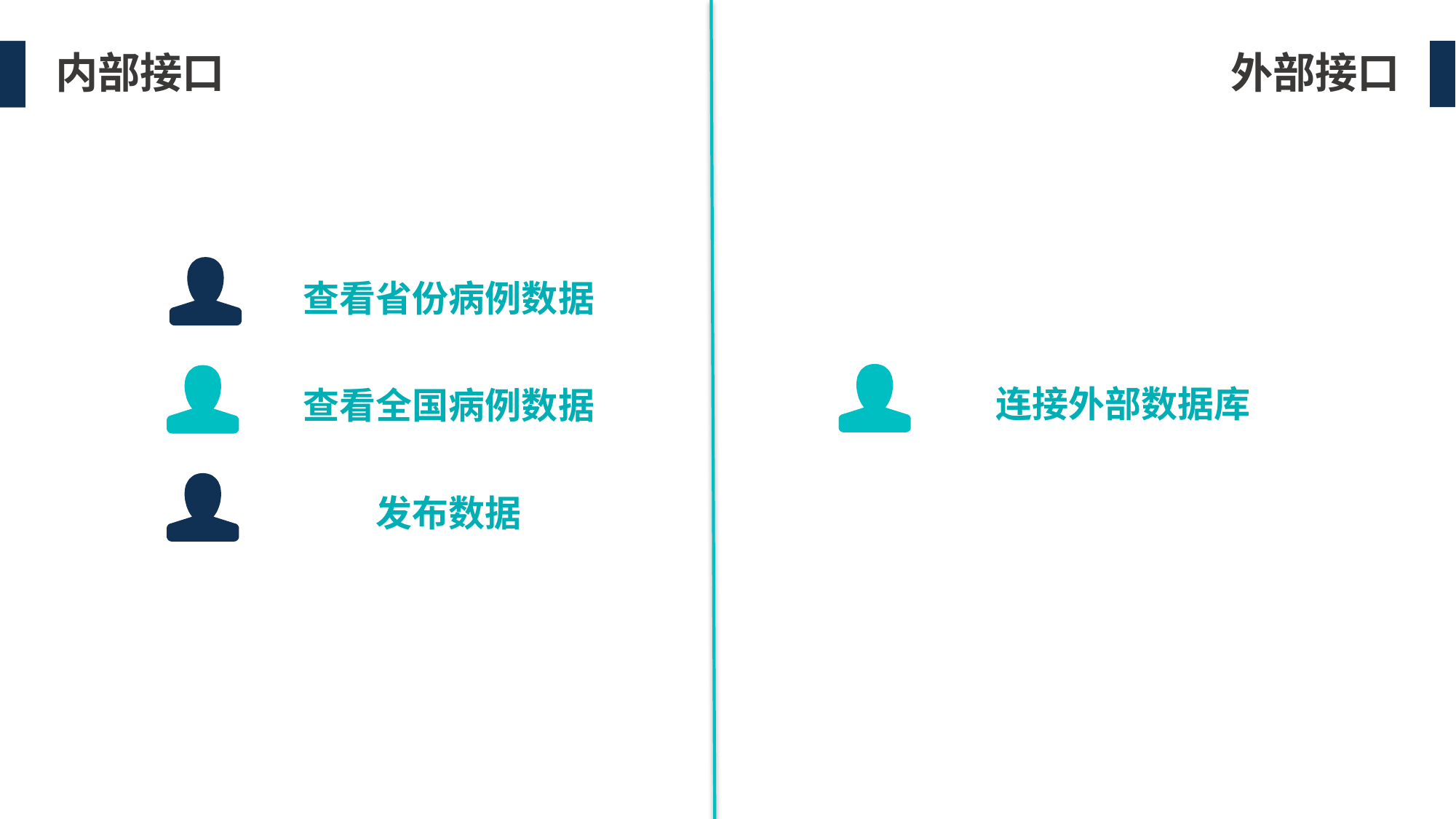

外部接口
内部接口

查看省份病例数据

连接外部数据库
查看全国病例数据

发布数据